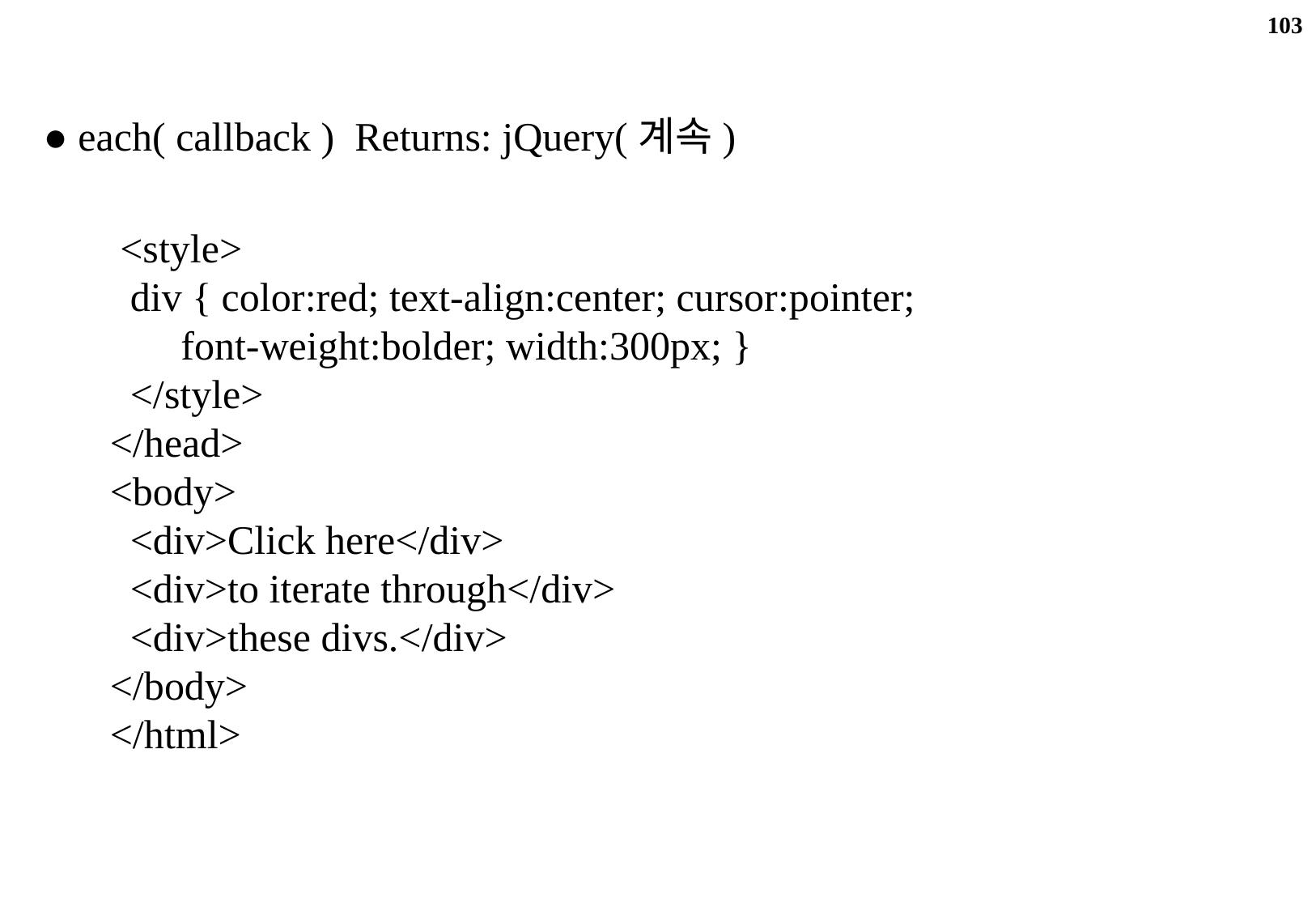

103
JQuery
● each( callback )  Returns: jQuery(계속)
 <style>
  div { color:red; text-align:center; cursor:pointer;
       font-weight:bolder; width:300px; }
  </style>
</head>
<body>
  <div>Click here</div>
  <div>to iterate through</div>
  <div>these divs.</div>
</body>
</html>